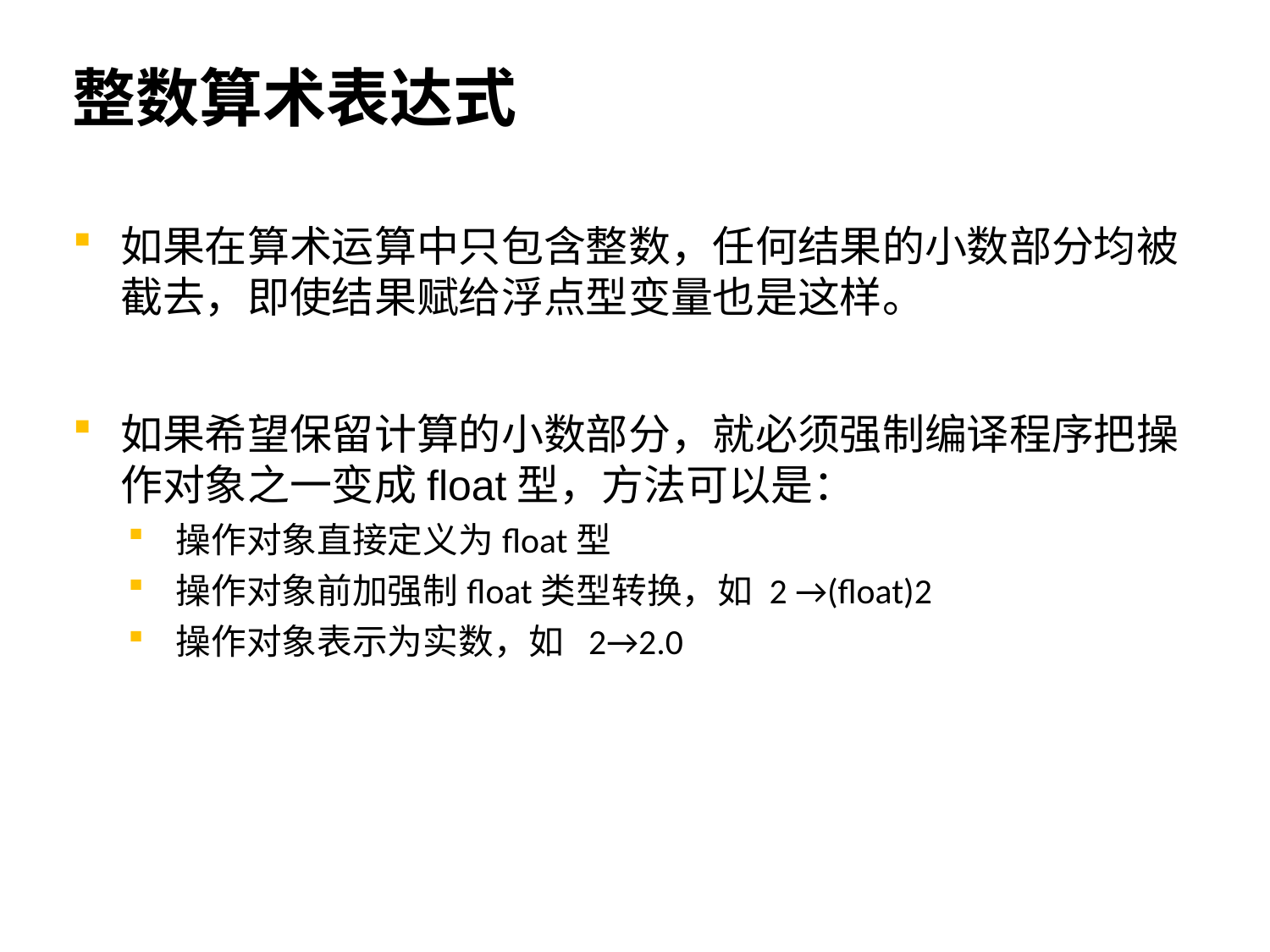

# 整数算术表达式
如果在算术运算中只包含整数，任何结果的小数部分均被截去，即使结果赋给浮点型变量也是这样。

如果希望保留计算的小数部分，就必须强制编译程序把操作对象之一变成float型，方法可以是：
操作对象直接定义为float型
操作对象前加强制float类型转换，如 2 →(float)2
操作对象表示为实数，如  2→2.0